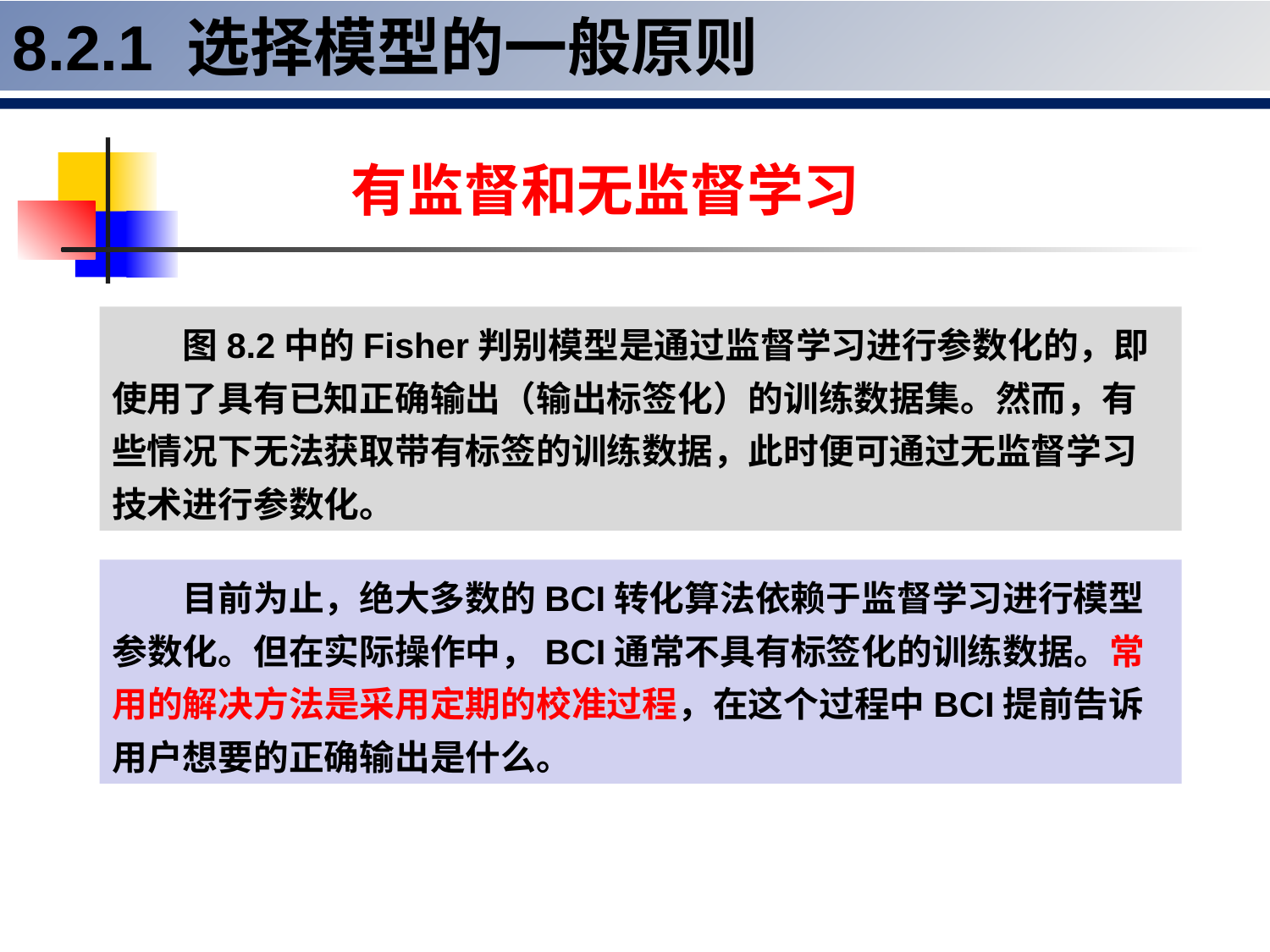

8.2.1 选择模型的一般原则

有监督和无监督学习
图8.2中的Fisher判别模型是通过监督学习进行参数化的，即使用了具有已知正确输出（输出标签化）的训练数据集。然而，有些情况下无法获取带有标签的训练数据，此时便可通过无监督学习技术进行参数化。
目前为止，绝大多数的BCI转化算法依赖于监督学习进行模型参数化。但在实际操作中，BCI通常不具有标签化的训练数据。常用的解决方法是采用定期的校准过程，在这个过程中BCI提前告诉用户想要的正确输出是什么。